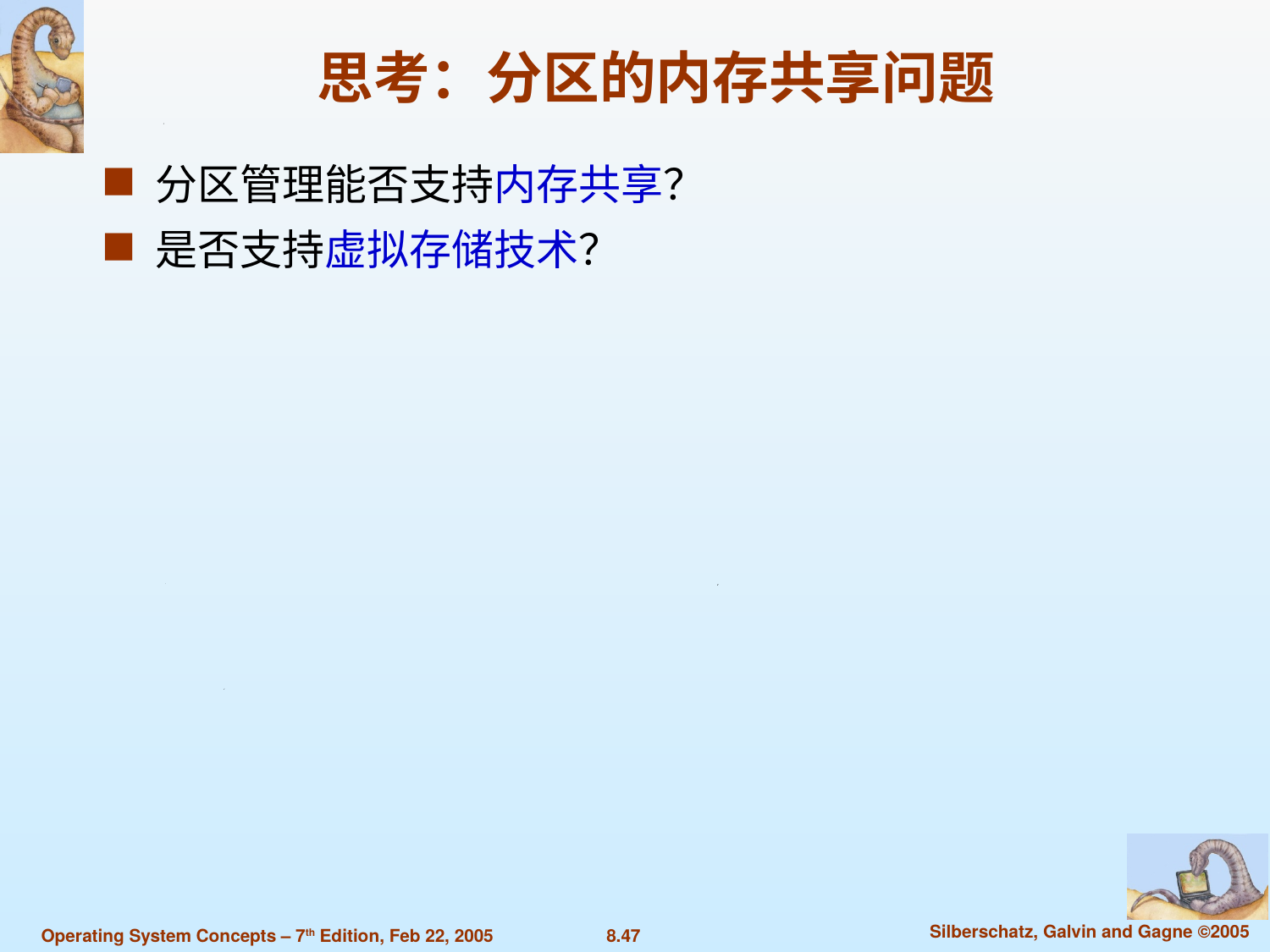

思考：分区的内存共享问题
分区管理能否支持内存共享？
是否支持虚拟存储技术？